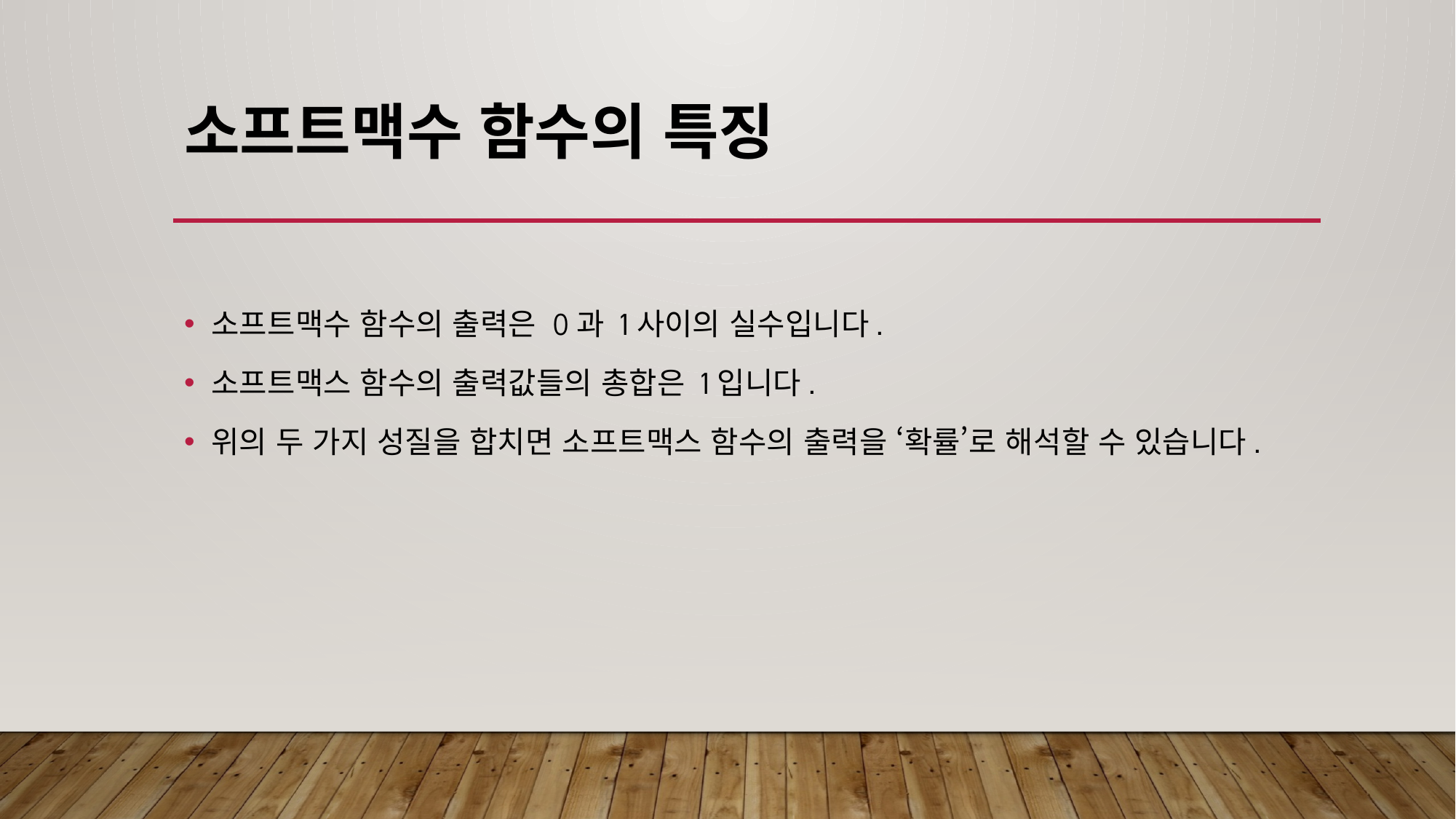

# 소프트맥수 함수의 특징

소프트맥수 함수의 출력은 0과 1사이의 실수입니다.
소프트맥스 함수의 출력값들의 총합은 1입니다.
위의 두 가지 성질을 합치면 소프트맥스 함수의 출력을 ‘확률’로 해석할 수 있습니다.